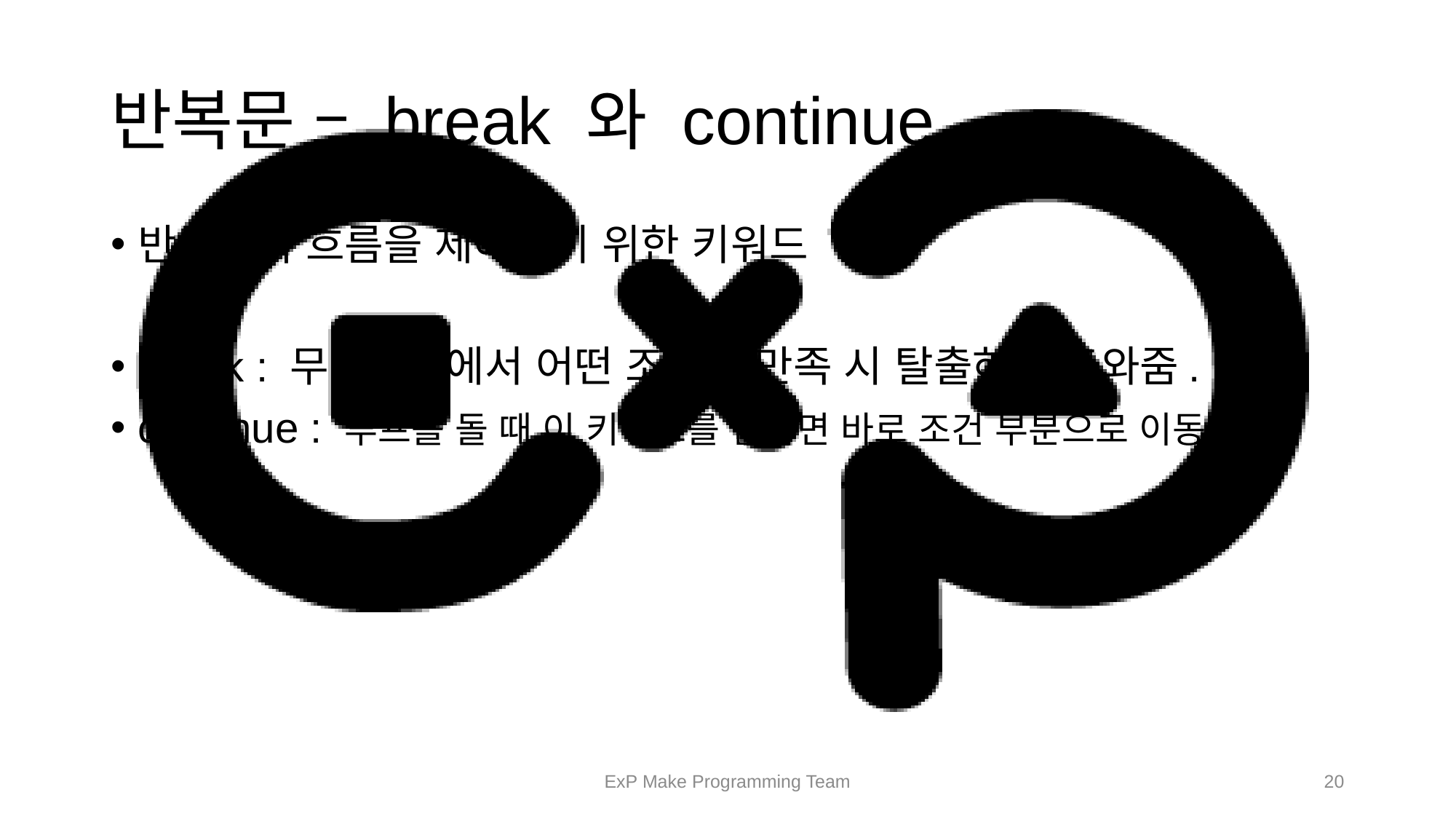

# 반복문 – break 와 continue
반복문의 흐름을 제어하기 위한 키워드

break : 무한루프에서 어떤 조건을 만족 시 탈출하게 도와줌.
continue : 루프를 돌 때 이 키워드를 만나면 바로 조건 부분으로 이동
ExP Make Programming Team
20